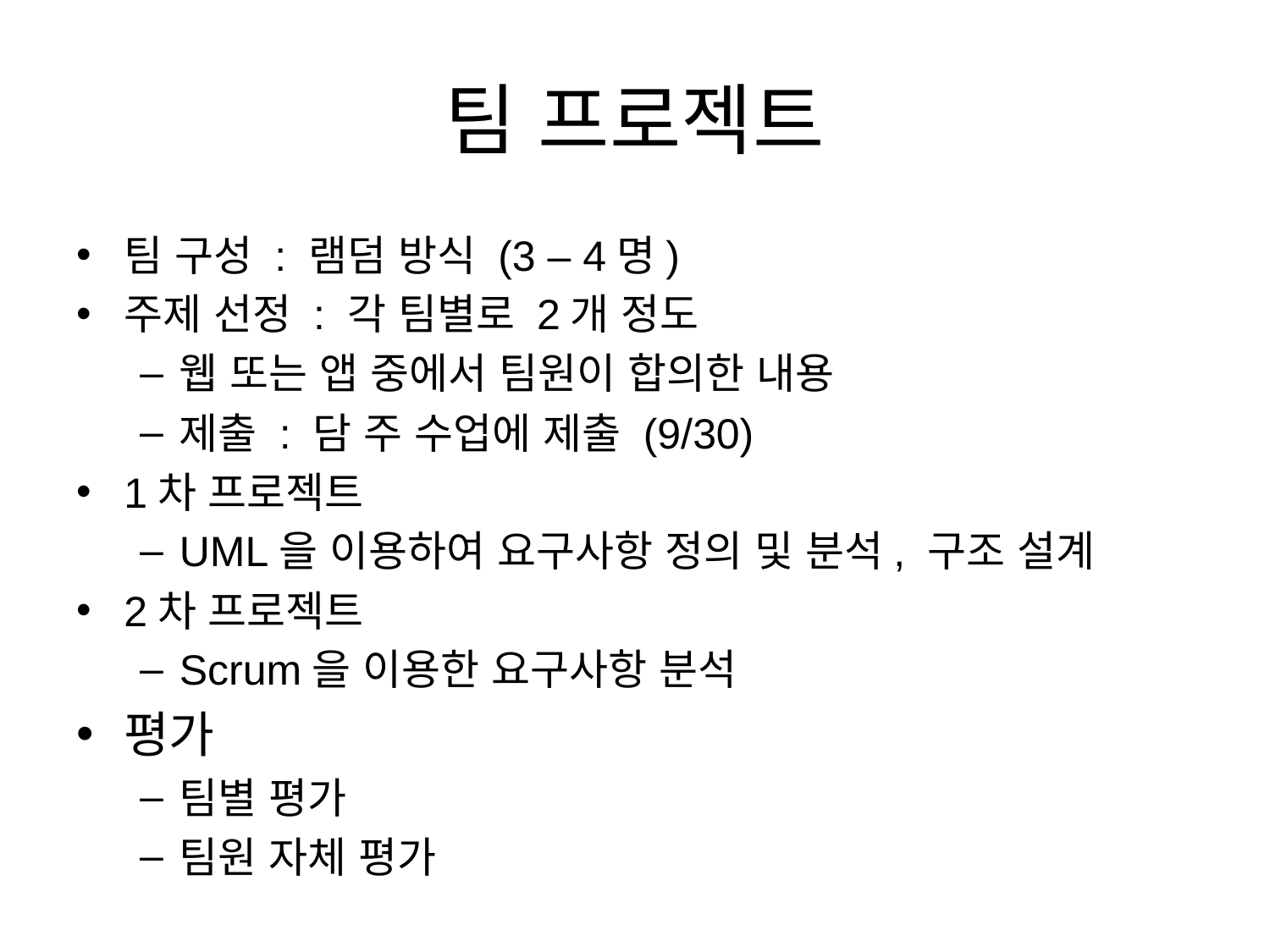

# 팀 프로젝트
팀 구성 : 램덤 방식 (3 – 4명)
주제 선정 : 각 팀별로 2개 정도
웹 또는 앱 중에서 팀원이 합의한 내용
제출 : 담 주 수업에 제출 (9/30)
1차 프로젝트
UML을 이용하여 요구사항 정의 및 분석, 구조 설계
2차 프로젝트
Scrum을 이용한 요구사항 분석
평가
팀별 평가
팀원 자체 평가